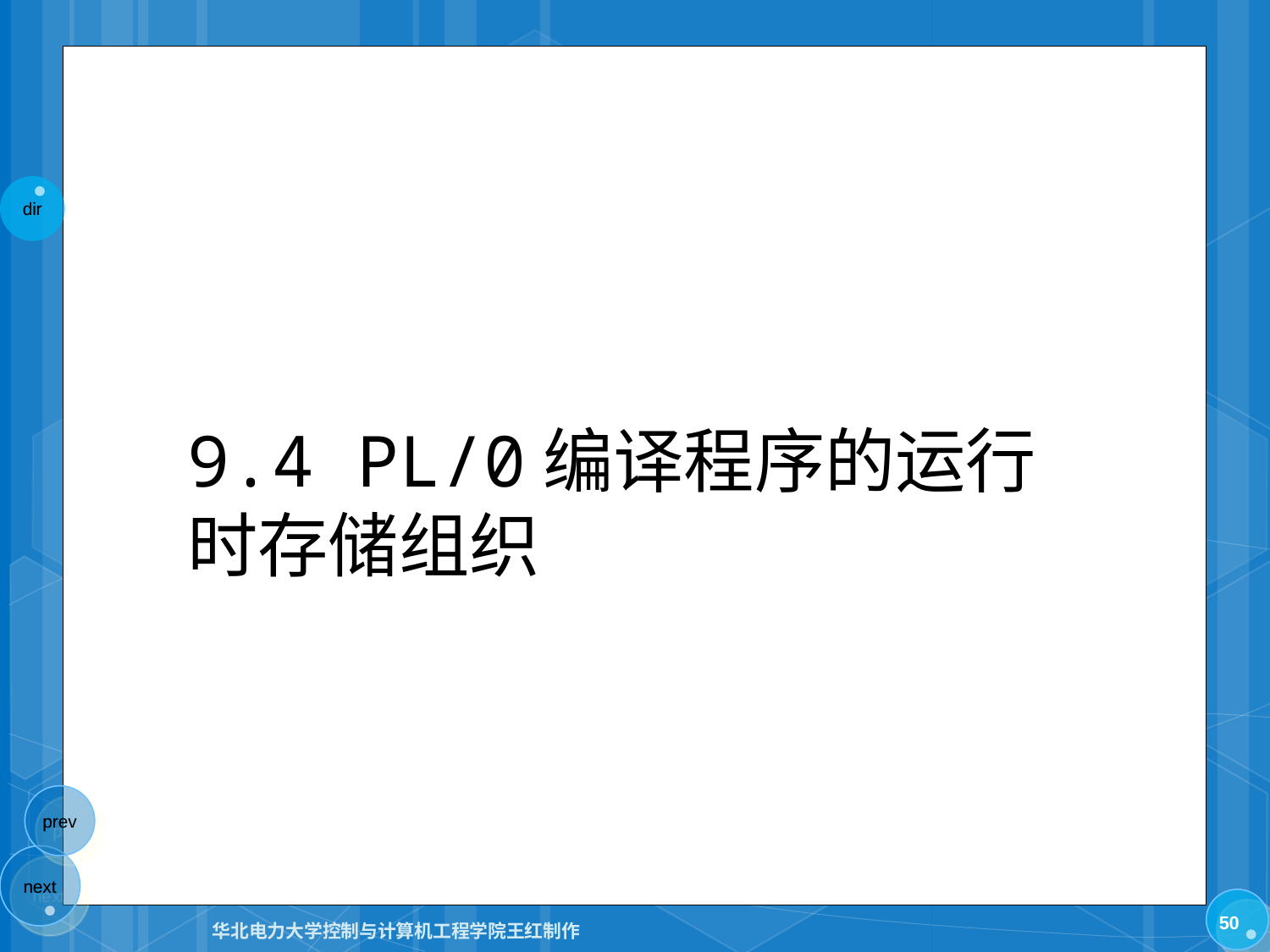

# 9.4 PL/0编译程序的运行时存储组织

50
华北电力大学控制与计算机工程学院王红制作